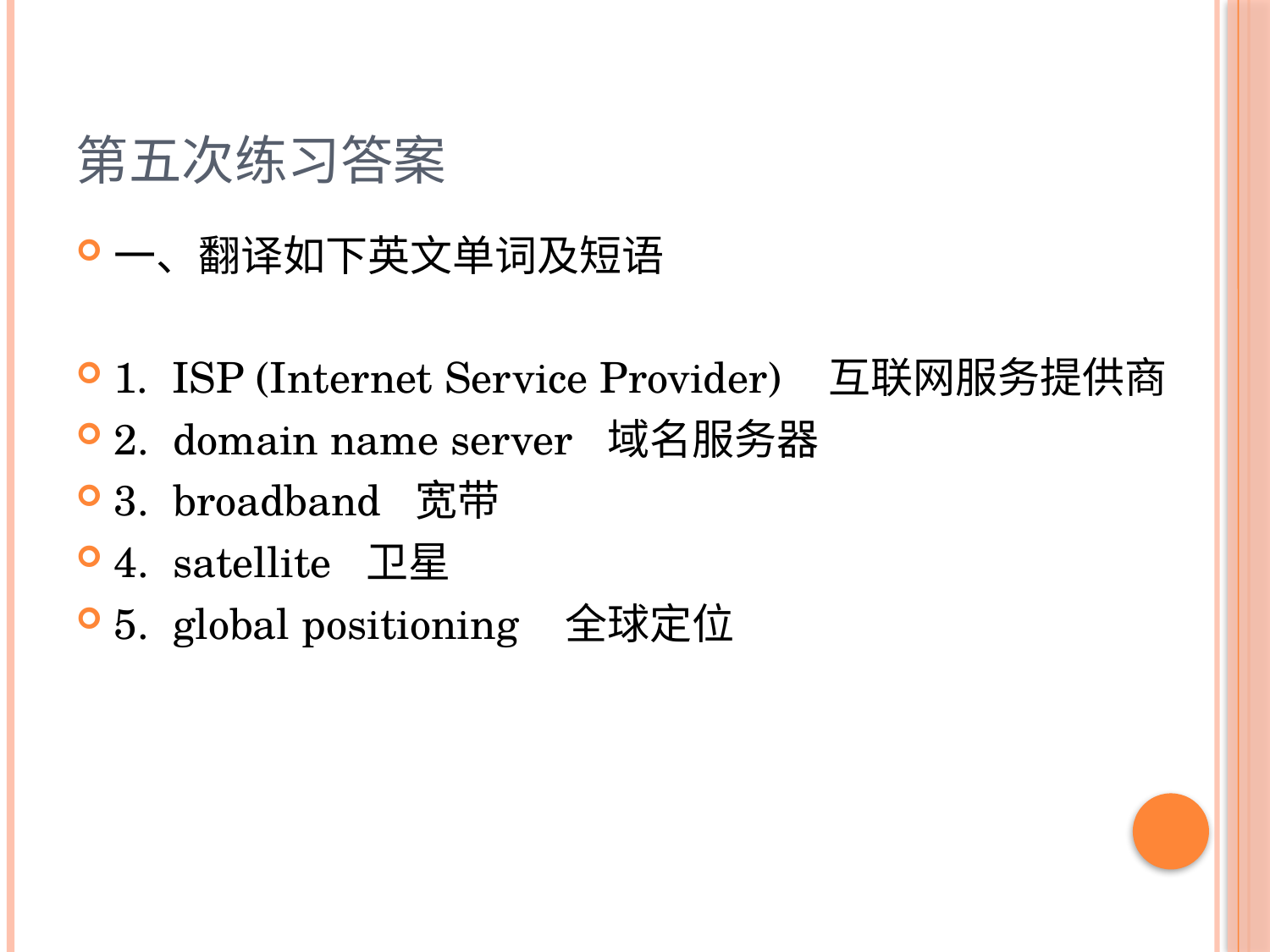

# 第五次练习答案
一、翻译如下英文单词及短语

1.  ISP (Internet Service Provider)   互联网服务提供商
2.  domain name server  域名服务器
3.  broadband  宽带
4.  satellite  卫星
5.  global positioning   全球定位